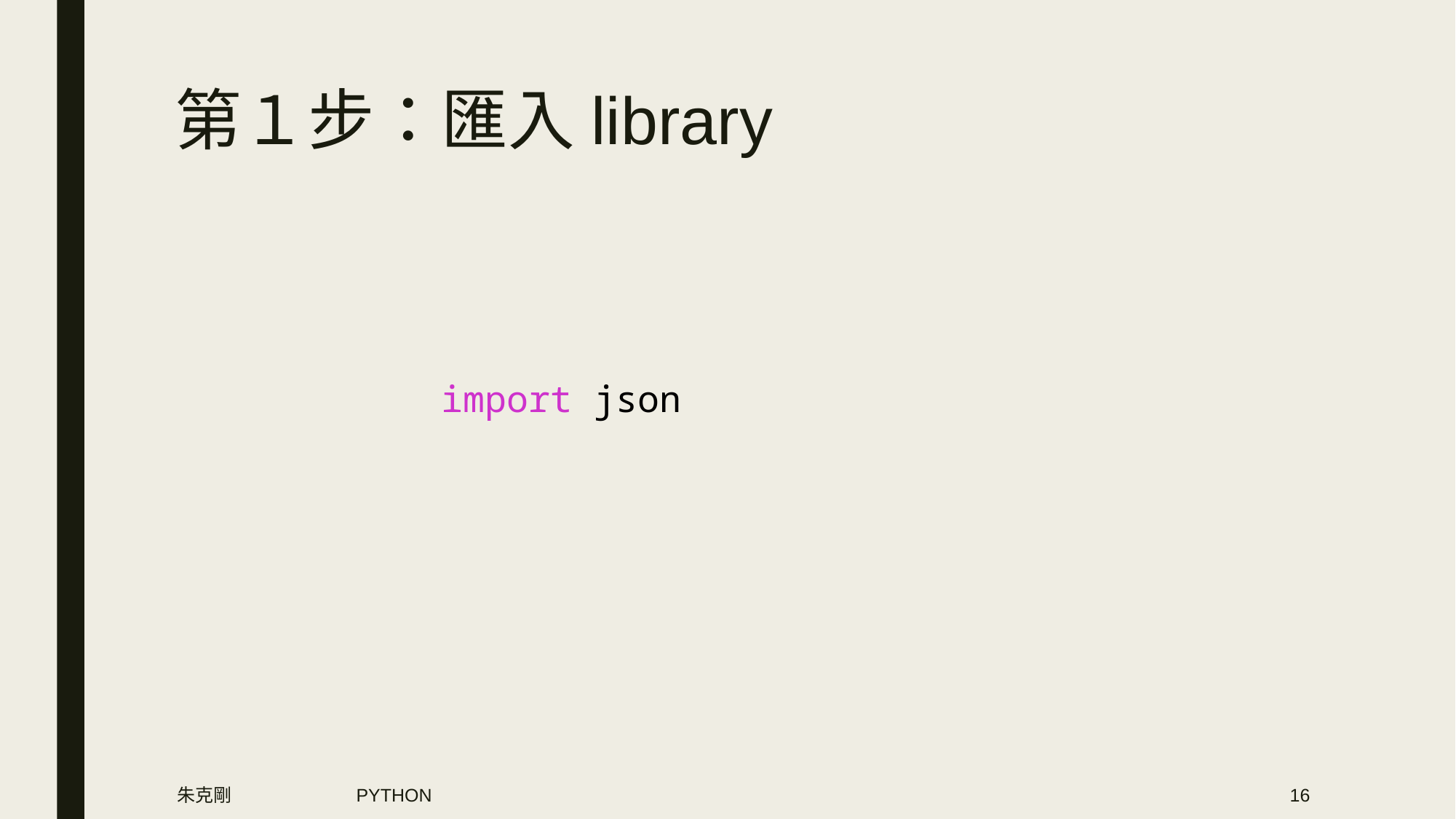

# 第１步：匯入library
import json
朱克剛
PYTHON
16